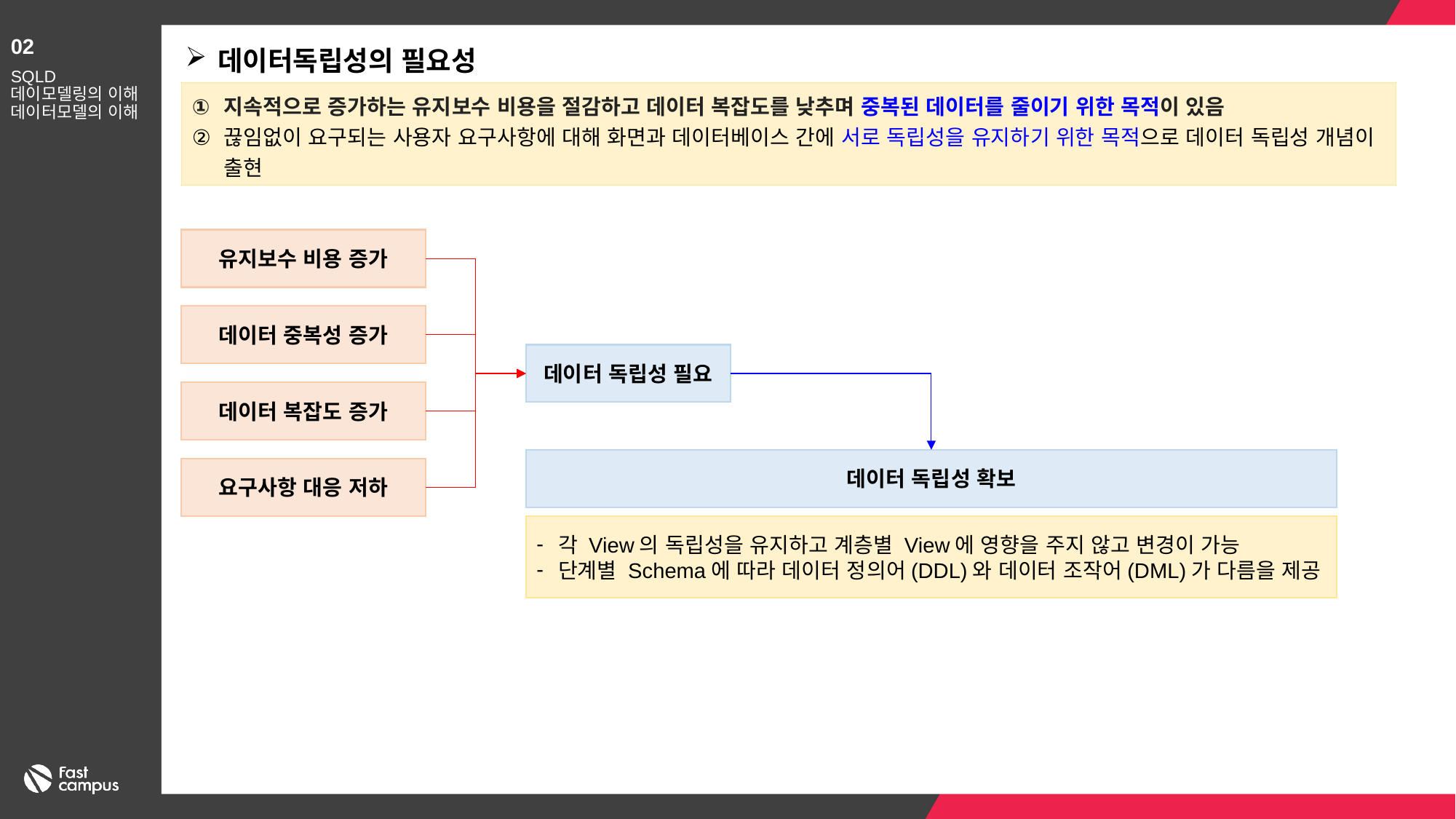

02
데이터독립성의 필요성
SQLD
데이모델링의 이해
데이터모델의 이해

지속적으로 증가하는 유지보수 비용을 절감하고 데이터 복잡도를 낮추며 중복된 데이터를 줄이기 위한 목적이 있음
끊임없이 요구되는 사용자 요구사항에 대해 화면과 데이터베이스 간에 서로 독립성을 유지하기 위한 목적으로 데이터 독립성 개념이 출현
유지보수 비용 증가
데이터 중복성 증가
데이터 독립성 필요
데이터 복잡도 증가
데이터 독립성 확보
요구사항 대응 저하
각 View의 독립성을 유지하고 계층별 View에 영향을 주지 않고 변경이 가능
단계별 Schema에 따라 데이터 정의어(DDL)와 데이터 조작어(DML)가 다름을 제공